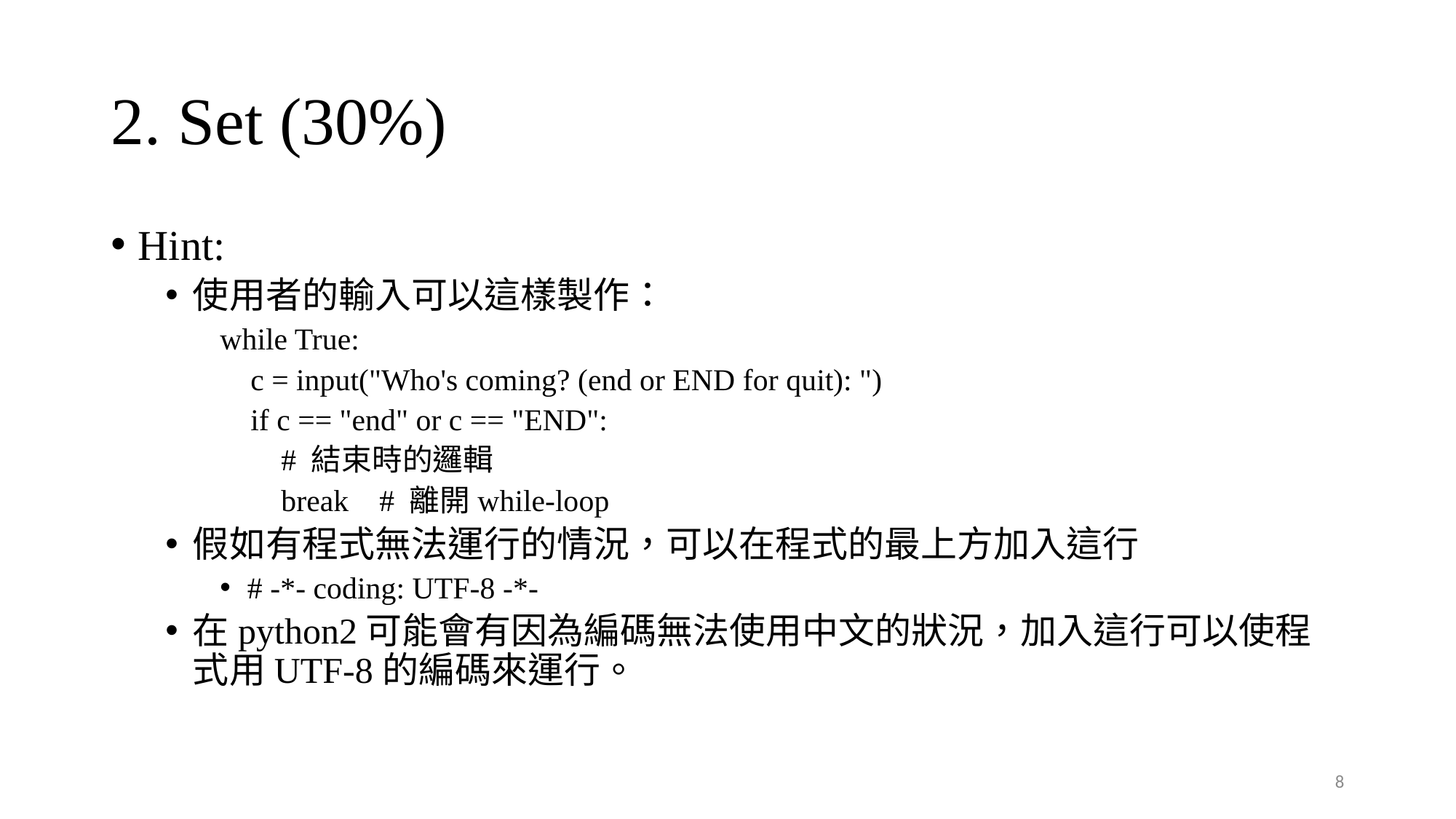

# 2. Set (30%)
Hint:
使用者的輸入可以這樣製作：
while True:
    c = input("Who's coming? (end or END for quit): ")
    if c == "end" or c == "END":
        # 結束時的邏輯
        break    # 離開while-loop
假如有程式無法運行的情況，可以在程式的最上方加入這行
# -*- coding: UTF-8 -*-
在python2可能會有因為編碼無法使用中文的狀況，加入這行可以使程式用UTF-8的編碼來運行。
8